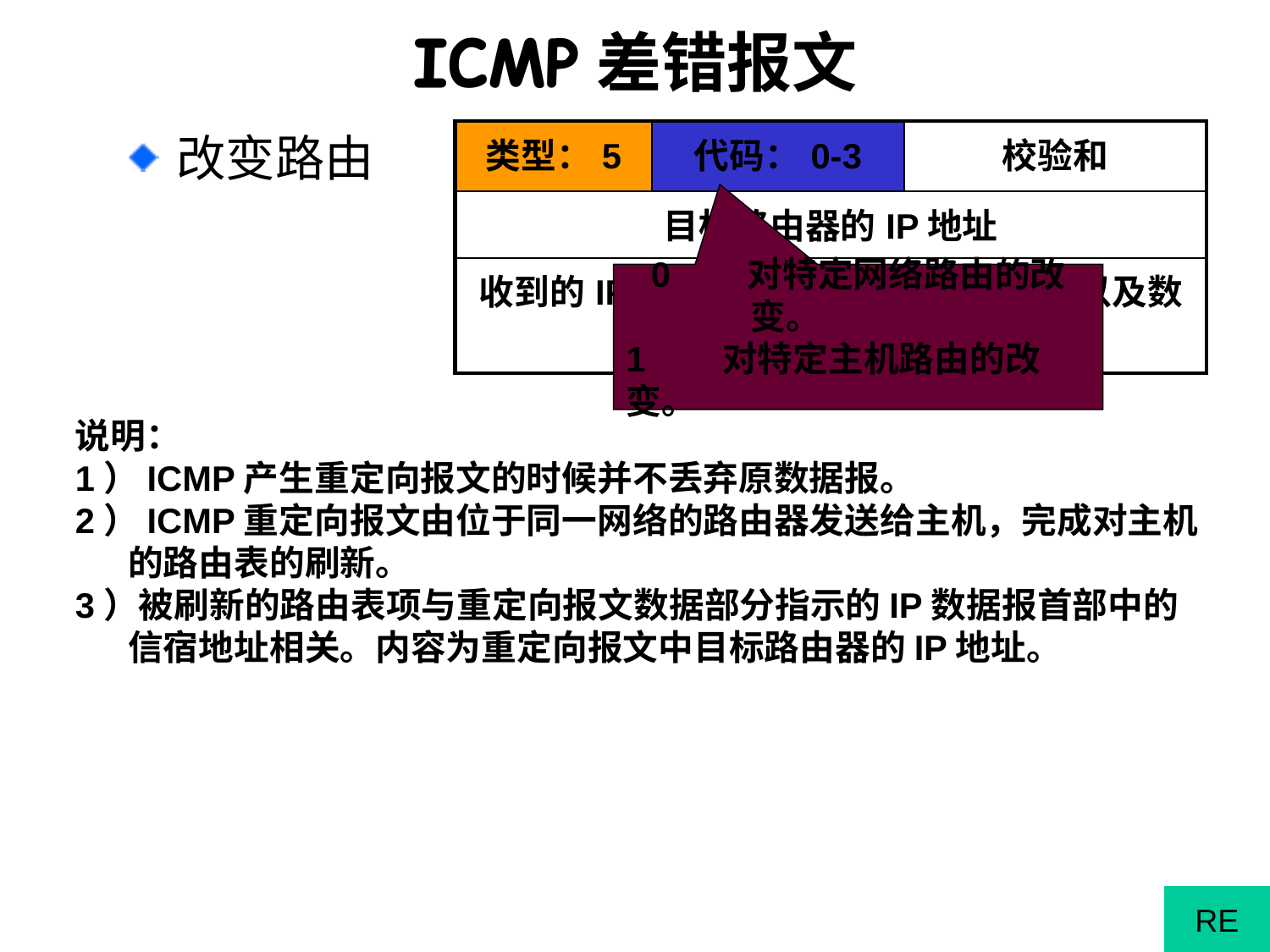

# ICMP差错报文
改变路由
| 类型：5 | 代码：0-3 | 校验和 |
| --- | --- | --- |
| 目标路由器的IP地址 |  |  |
| 收到的IP数据报一部分，包括IP首部以及数据报数据的前8个字节 |  |  |
0       对特定网络路由的改变。
1       对特定主机路由的改变。
说明：
1）ICMP产生重定向报文的时候并不丢弃原数据报。
2）ICMP重定向报文由位于同一网络的路由器发送给主机，完成对主机的路由表的刷新。
3）被刷新的路由表项与重定向报文数据部分指示的IP数据报首部中的信宿地址相关。内容为重定向报文中目标路由器的IP地址。

RE